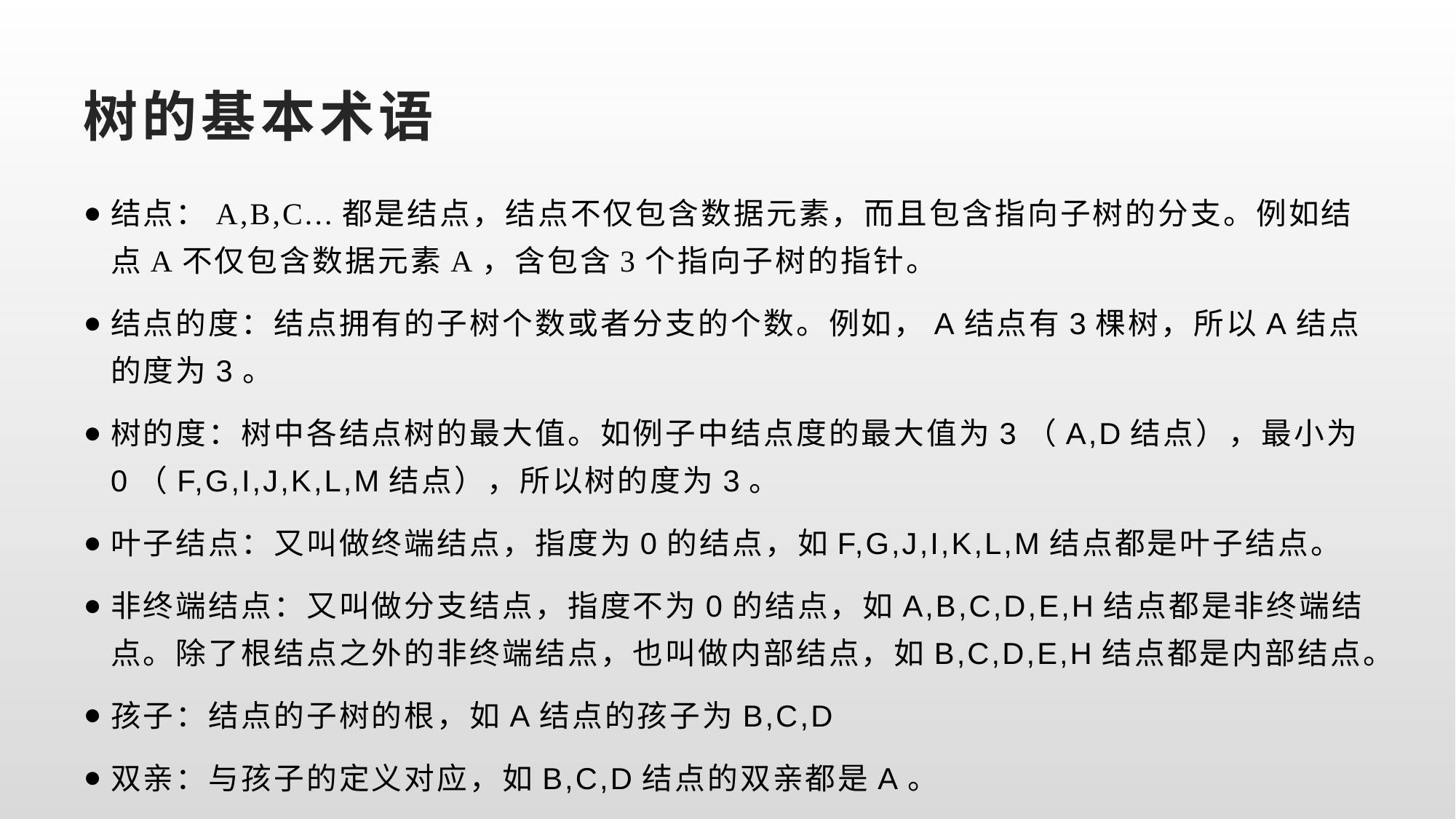

# 树的基本术语
结点：A,B,C...都是结点，结点不仅包含数据元素，而且包含指向子树的分支。例如结点A不仅包含数据元素A，含包含3个指向子树的指针。
结点的度：结点拥有的子树个数或者分支的个数。例如，A结点有3棵树，所以A结点的度为3。
树的度：树中各结点树的最大值。如例子中结点度的最大值为3（A,D结点），最小为0（F,G,I,J,K,L,M结点），所以树的度为3。
叶子结点：又叫做终端结点，指度为0的结点，如F,G,J,I,K,L,M结点都是叶子结点。
非终端结点：又叫做分支结点，指度不为0的结点，如A,B,C,D,E,H结点都是非终端结点。除了根结点之外的非终端结点，也叫做内部结点，如B,C,D,E,H结点都是内部结点。
孩子：结点的子树的根，如A结点的孩子为B,C,D
双亲：与孩子的定义对应，如B,C,D结点的双亲都是A。